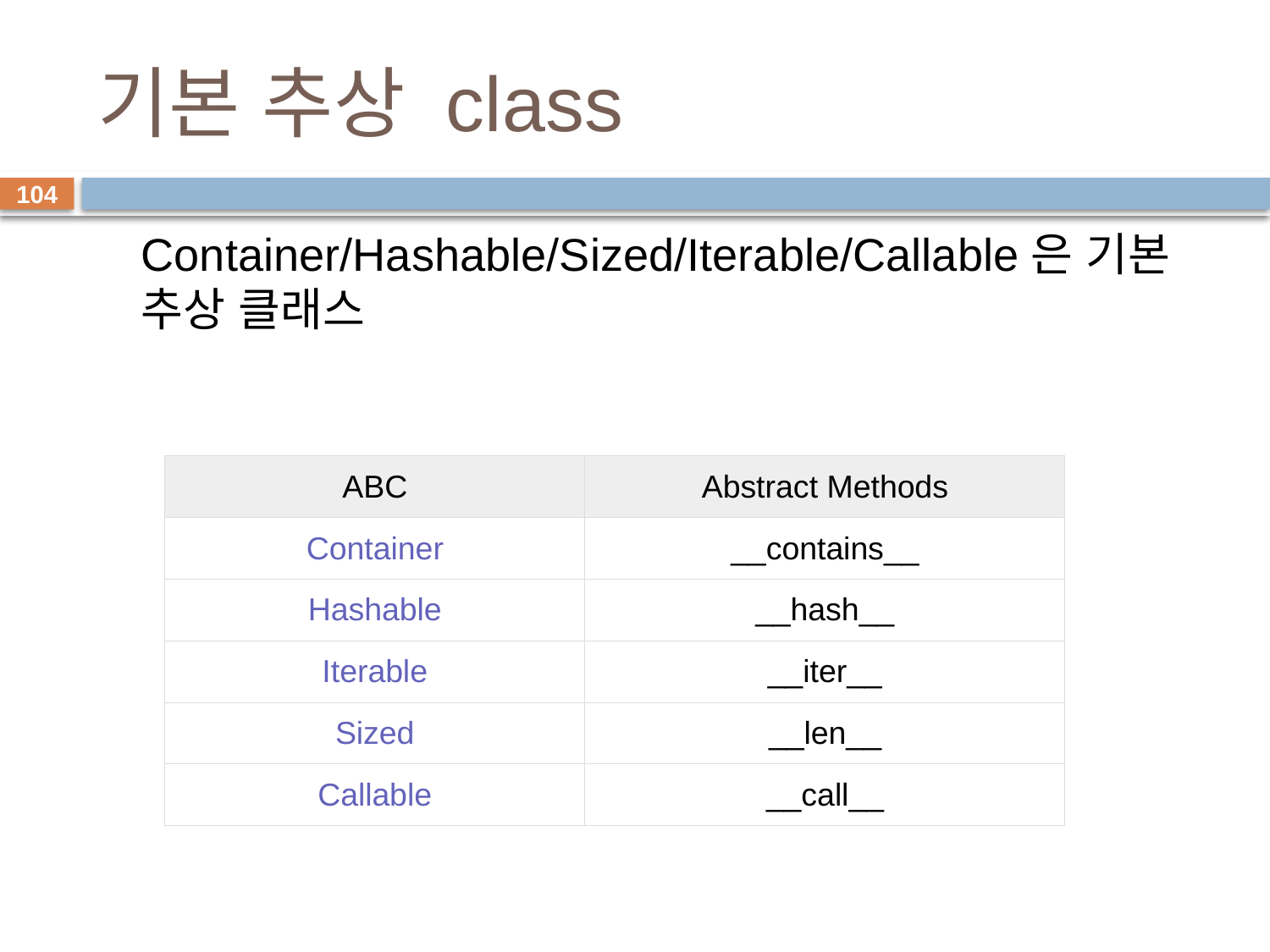

# 기본 추상 class
104
Container/Hashable/Sized/Iterable/Callable은 기본 추상 클래스
| ABC | Abstract Methods |
| --- | --- |
| Container | \_\_contains\_\_ |
| Hashable | \_\_hash\_\_ |
| Iterable | \_\_iter\_\_ |
| Sized | \_\_len\_\_ |
| Callable | \_\_call\_\_ |